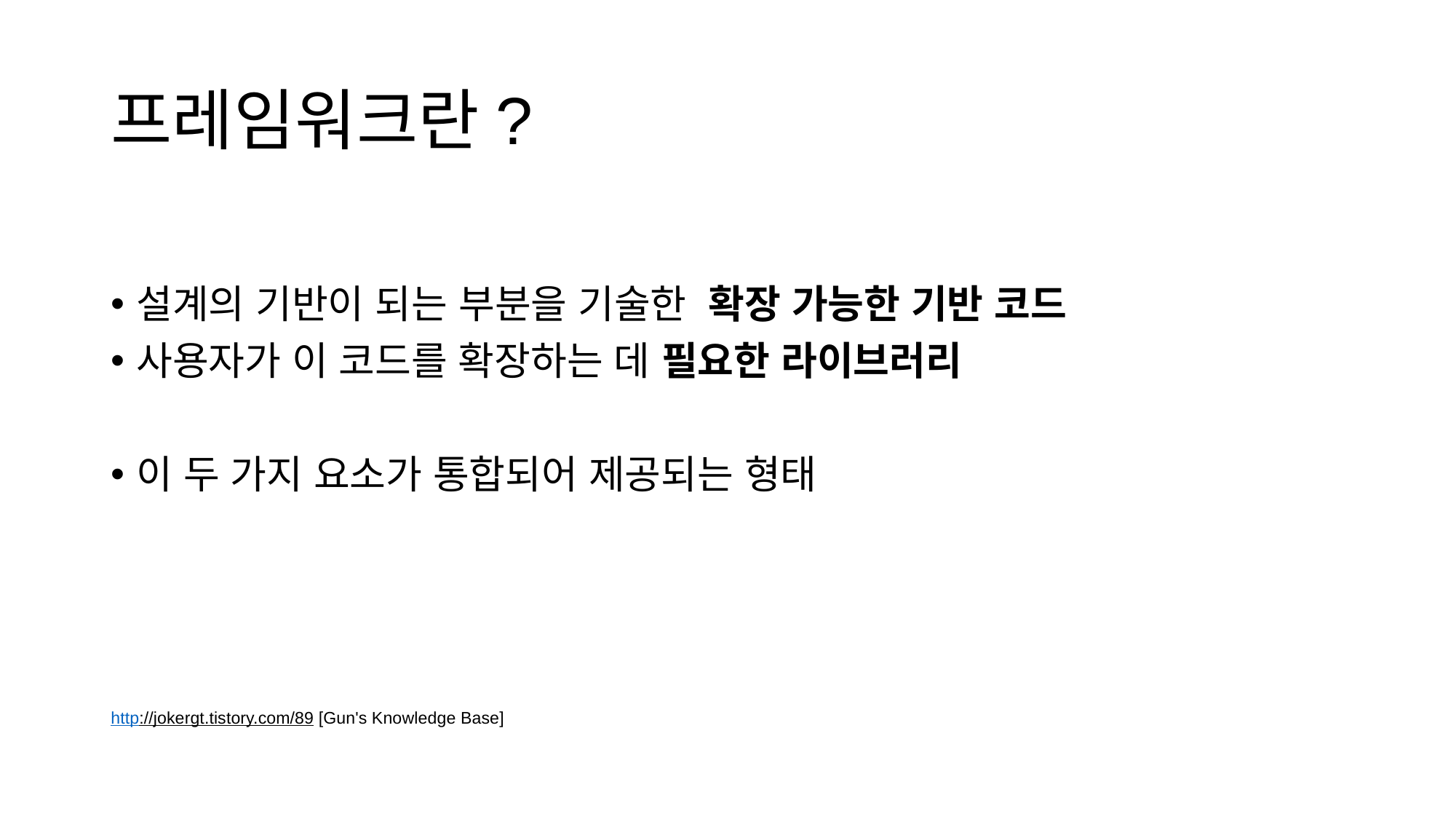

# 프레임워크란?

설계의 기반이 되는 부분을 기술한  확장 가능한 기반 코드
사용자가 이 코드를 확장하는 데 필요한 라이브러리

이 두 가지 요소가 통합되어 제공되는 형태

http://jokergt.tistory.com/89 [Gun's Knowledge Base]